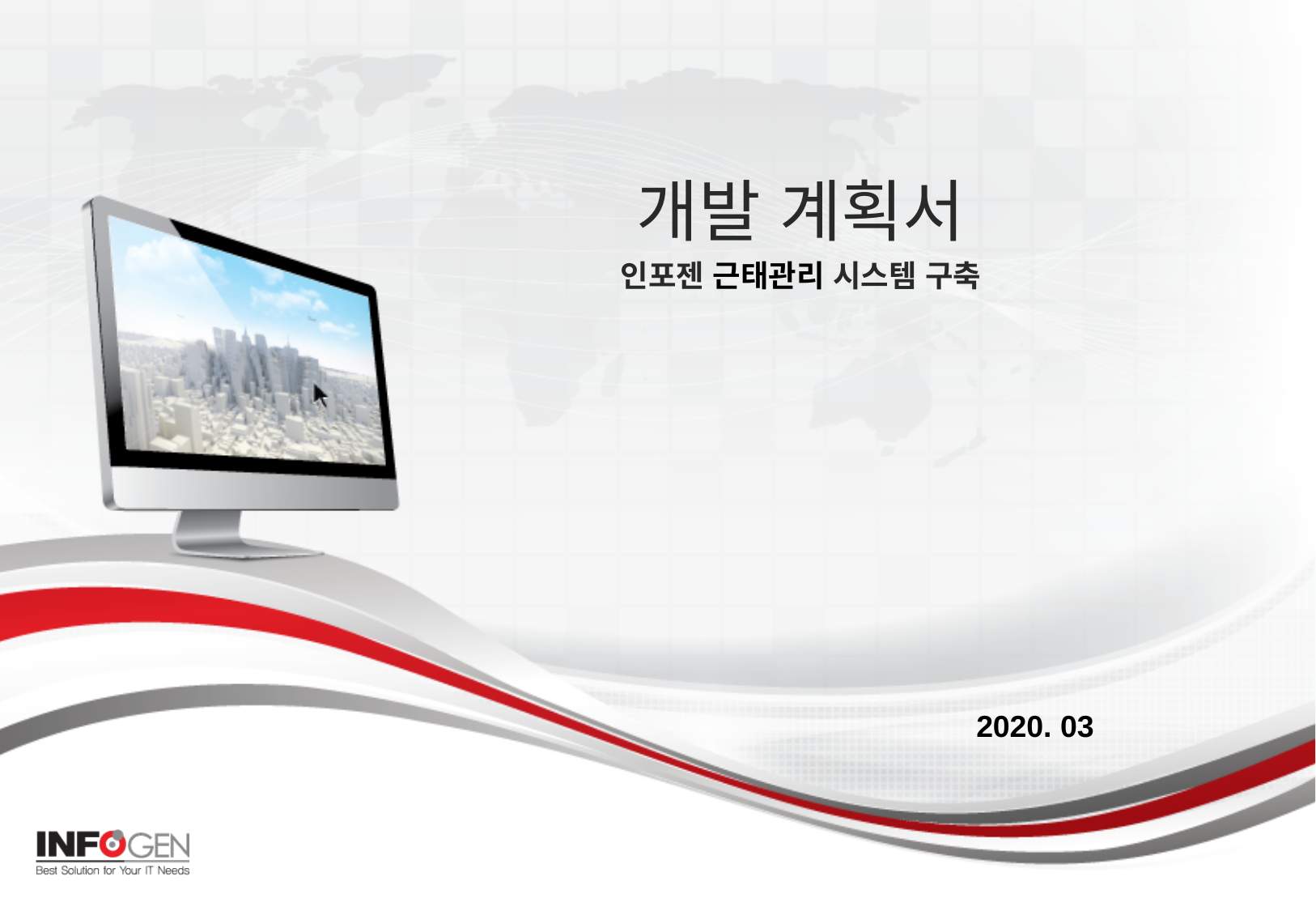

개발 계획서
인포젠 근태관리 시스템 구축
2020. 03